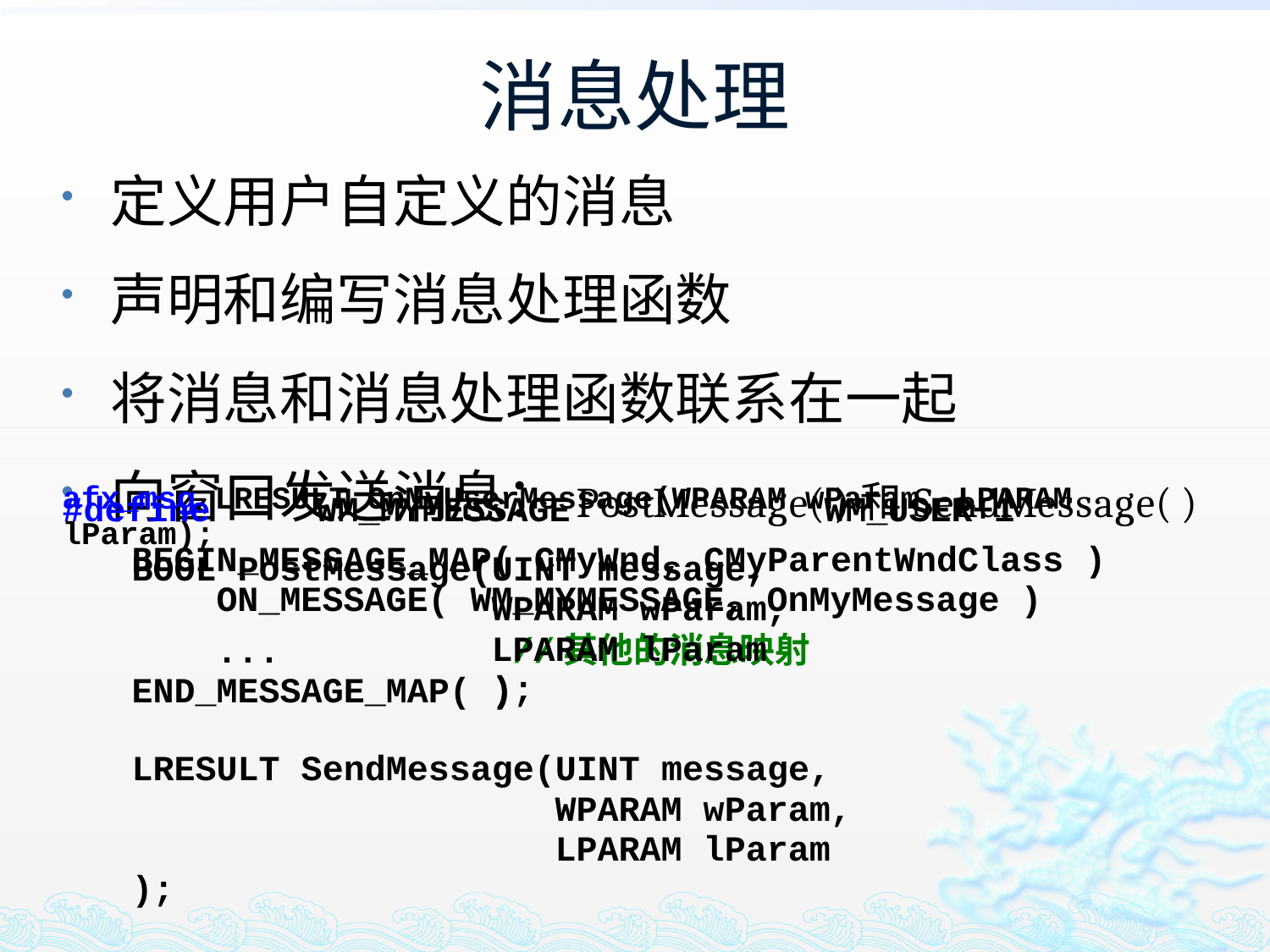

# 消息处理
定义用户自定义的消息
声明和编写消息处理函数
将消息和消息处理函数联系在一起
向窗口发送消息：PostMessage( )和SendMessage( )

| afx\_msg LRESULT OnMyUserMessage(WPARAM wParam, LPARAM lParam); |
| --- |
| #define WM\_MYMESSAGE WM\_USER+1 |
| --- |
| BEGIN\_MESSAGE\_MAP( CMyWnd, CMyParentWndClass ) ON\_MESSAGE( WM\_MYMESSAGE, OnMyMessage ) ... //其他的消息映射 END\_MESSAGE\_MAP( ) |
| --- |
| BOOL PostMessage(UINT message, WPARAM wParam, LPARAM lParam ); LRESULT SendMessage(UINT message, WPARAM wParam, LPARAM lParam ); |
| --- |